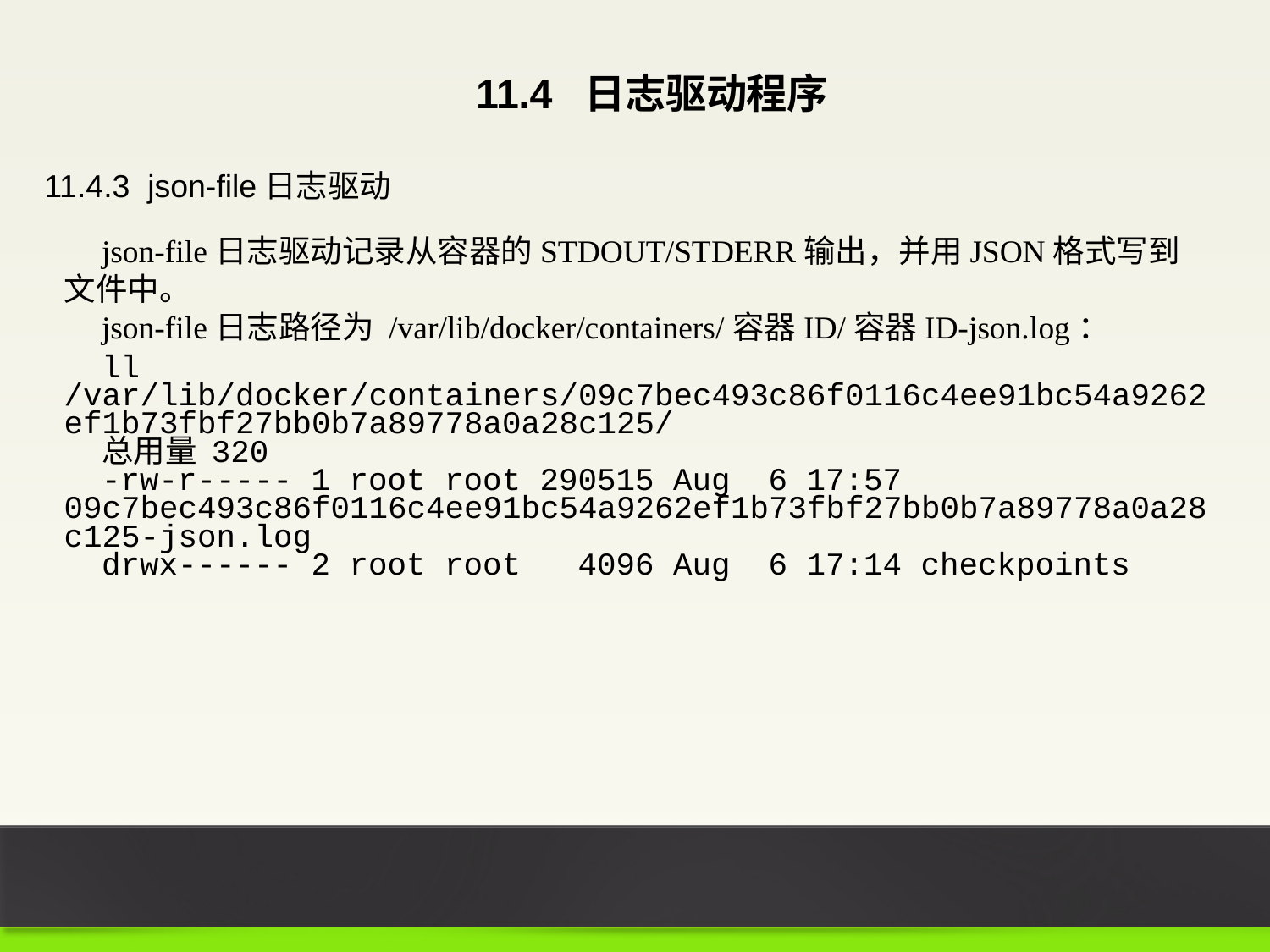

11.4  日志驱动程序
11.4.3  json-file日志驱动
json-file日志驱动记录从容器的STDOUT/STDERR输出，并用JSON格式写到文件中。
json-file日志路径为 /var/lib/docker/containers/容器ID/容器ID-json.log：
ll /var/lib/docker/containers/09c7bec493c86f0116c4ee91bc54a9262ef1b73fbf27bb0b7a89778a0a28c125/
总用量 320
-rw-r----- 1 root root 290515 Aug  6 17:57 09c7bec493c86f0116c4ee91bc54a9262ef1b73fbf27bb0b7a89778a0a28c125-json.log
drwx------ 2 root root   4096 Aug  6 17:14 checkpoints